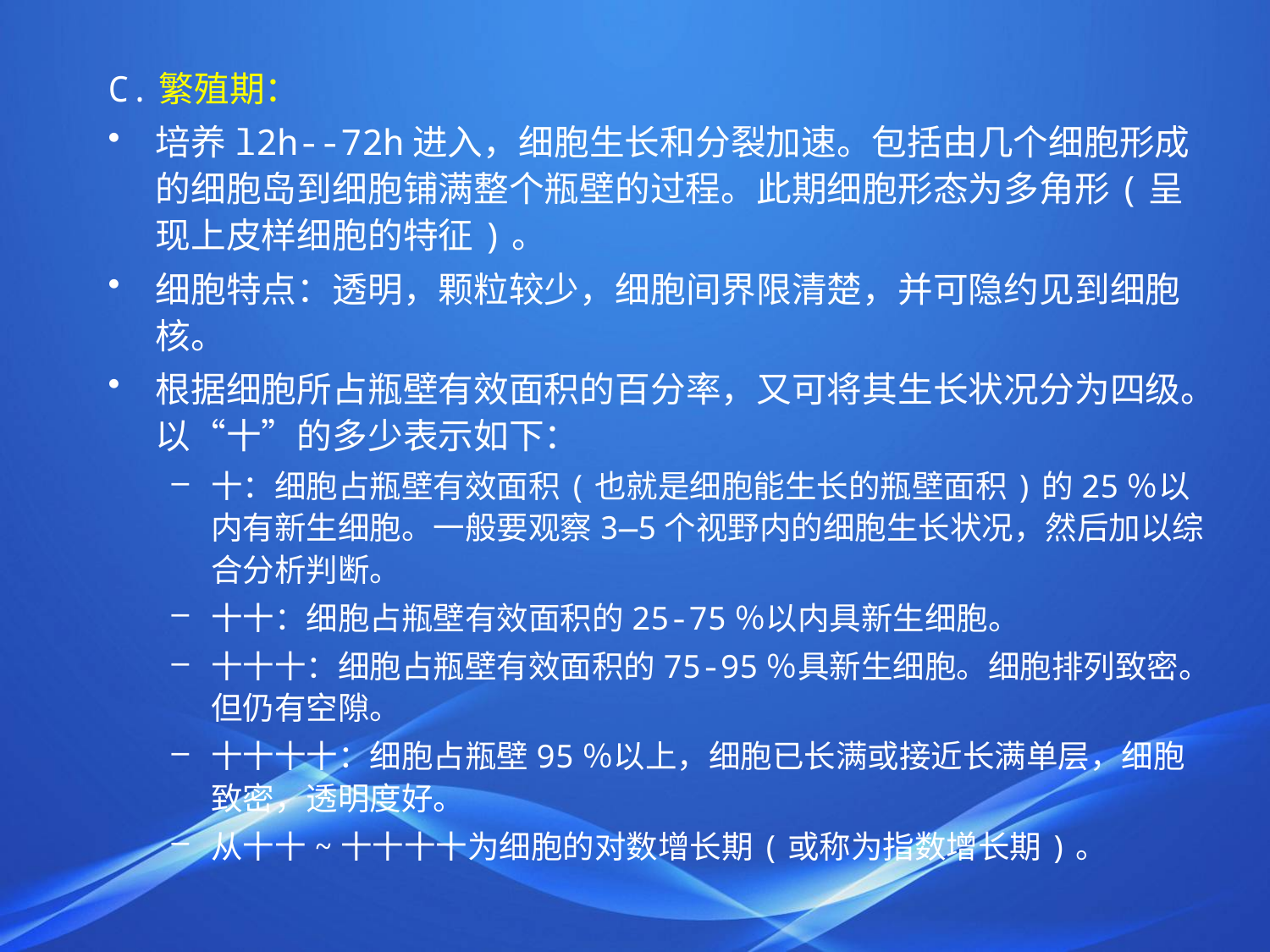

#
C.繁殖期：
培养l2h--72h进入，细胞生长和分裂加速。包括由几个细胞形成的细胞岛到细胞铺满整个瓶壁的过程。此期细胞形态为多角形(呈现上皮样细胞的特征)。
细胞特点：透明，颗粒较少，细胞间界限清楚，并可隐约见到细胞核。
根据细胞所占瓶壁有效面积的百分率，又可将其生长状况分为四级。以“十”的多少表示如下：
十：细胞占瓶壁有效面积(也就是细胞能生长的瓶壁面积)的25％以内有新生细胞。一般要观察3—5个视野内的细胞生长状况，然后加以综合分析判断。
十十：细胞占瓶壁有效面积的25-75％以内具新生细胞。
十十十：细胞占瓶壁有效面积的75-95％具新生细胞。细胞排列致密。但仍有空隙。
十十十十：细胞占瓶壁95％以上，细胞已长满或接近长满单层，细胞致密，透明度好。
从十十~十十十十为细胞的对数增长期(或称为指数增长期)。